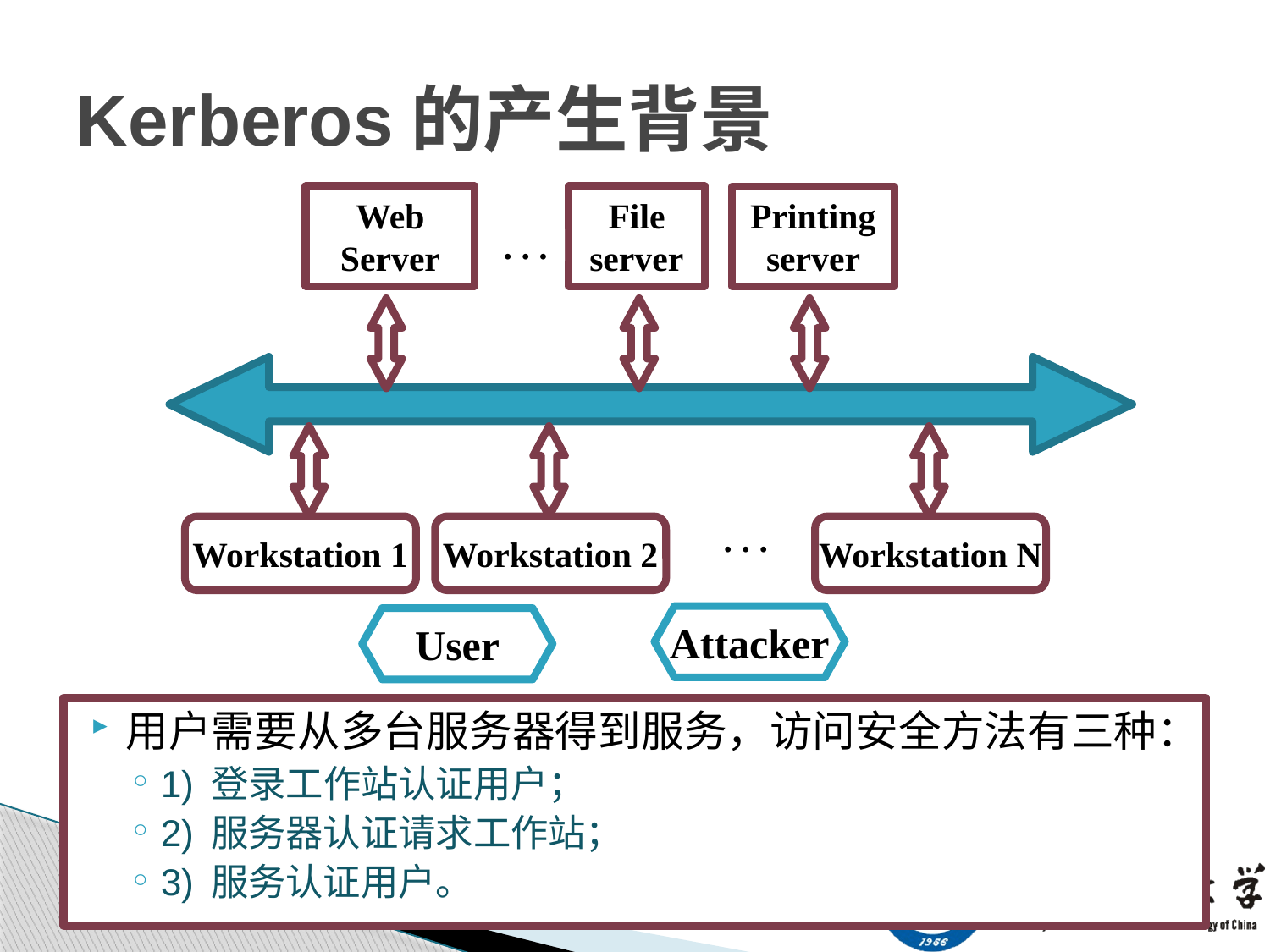

# Kerberos的产生背景
Web
Server
File
server
Printing
server
. . .

. . .
Workstation 1
Workstation 2
Workstation N
Attacker
User
用户需要从多台服务器得到服务，访问安全方法有三种：
1) 登录工作站认证用户；
2) 服务器认证请求工作站；
3) 服务认证用户。

52